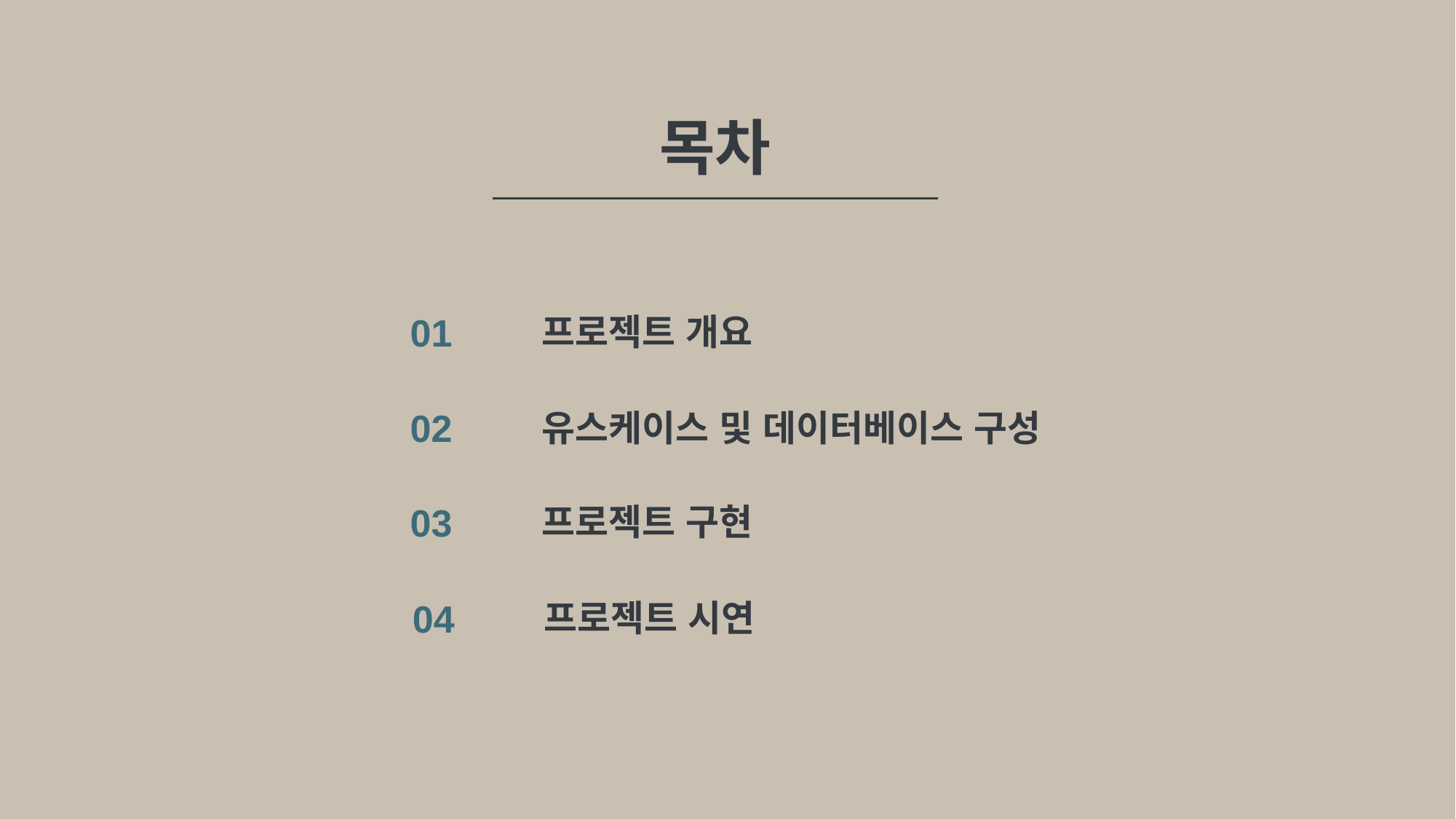

목차

01
프로젝트 개요

02
유스케이스 및 데이터베이스 구성

03
프로젝트 구현
04
프로젝트 시연